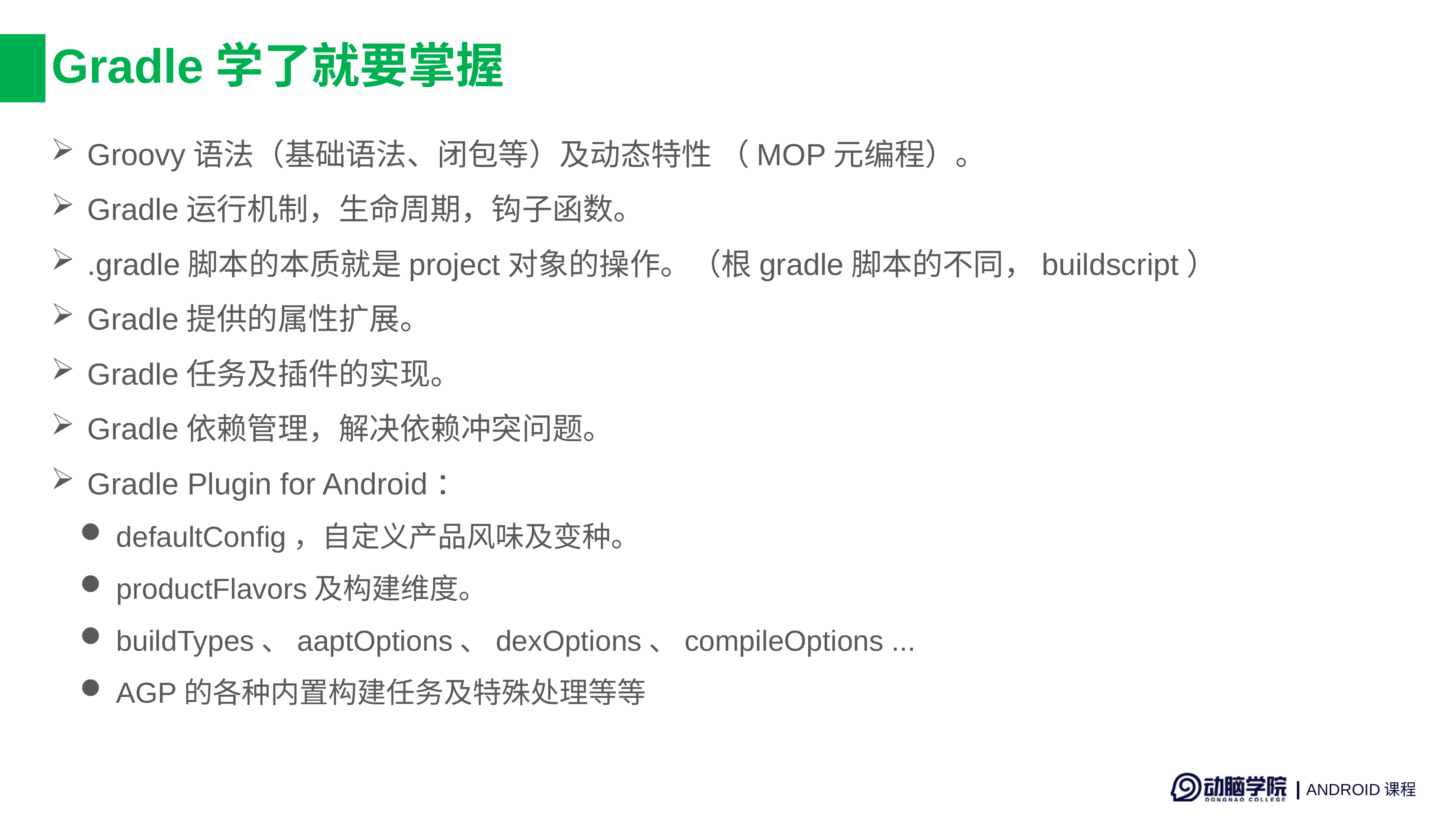

# Gradle学了就要掌握
Groovy语法（基础语法、闭包等）及动态特性 （MOP元编程）。
Gradle运行机制，生命周期，钩子函数。
.gradle脚本的本质就是project对象的操作。（根gradle脚本的不同，buildscript）
Gradle提供的属性扩展。
Gradle任务及插件的实现。
Gradle依赖管理，解决依赖冲突问题。
Gradle Plugin for Android：
defaultConfig，自定义产品风味及变种。
productFlavors及构建维度。
buildTypes、aaptOptions、dexOptions、compileOptions ...
AGP的各种内置构建任务及特殊处理等等